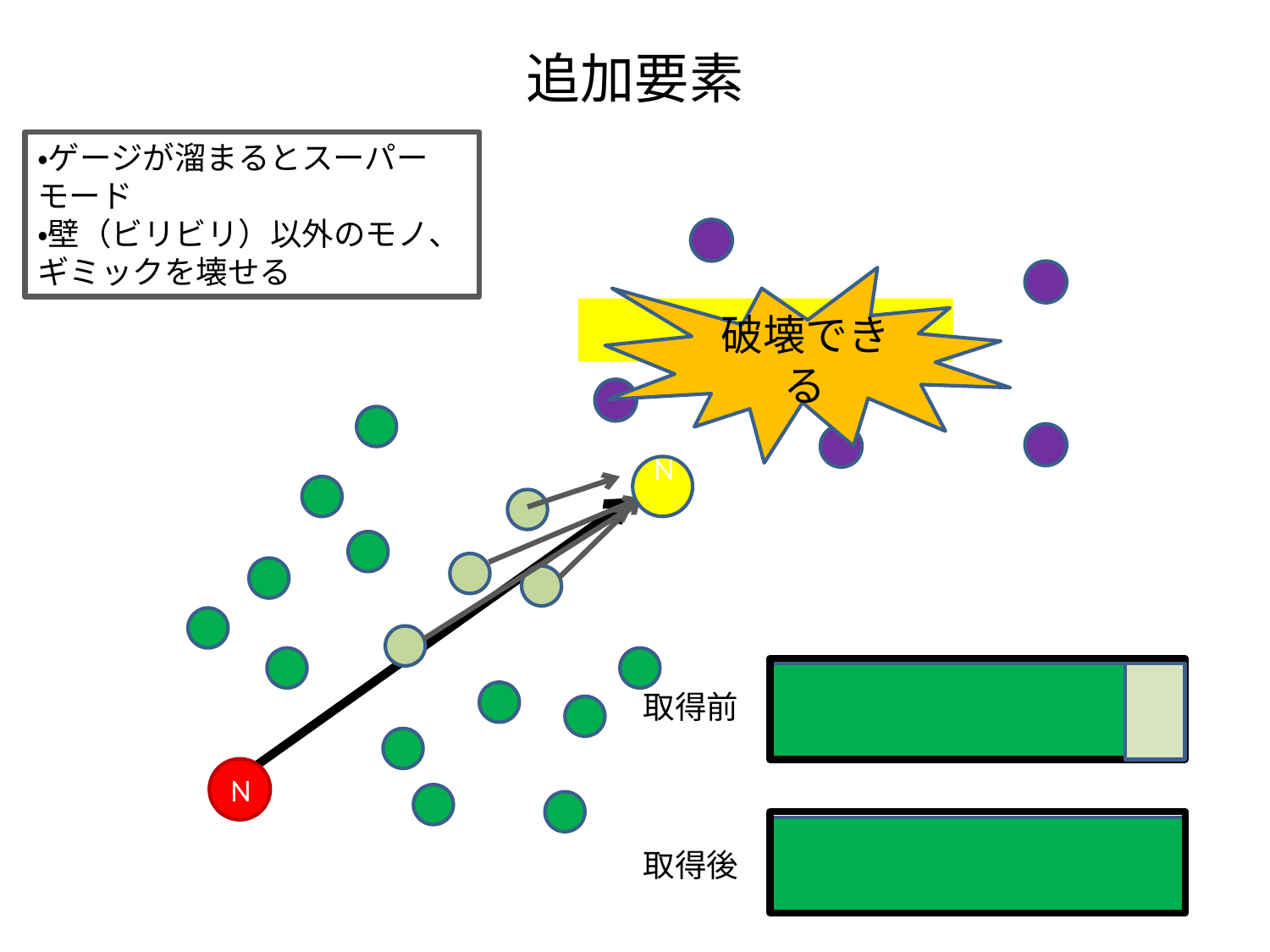

# 追加要素
・ゲージが溜まるとスーパーモード
・壁（ビリビリ）以外のモノ、ギミックを壊せる

破壊できる

N

取得前
N

取得後